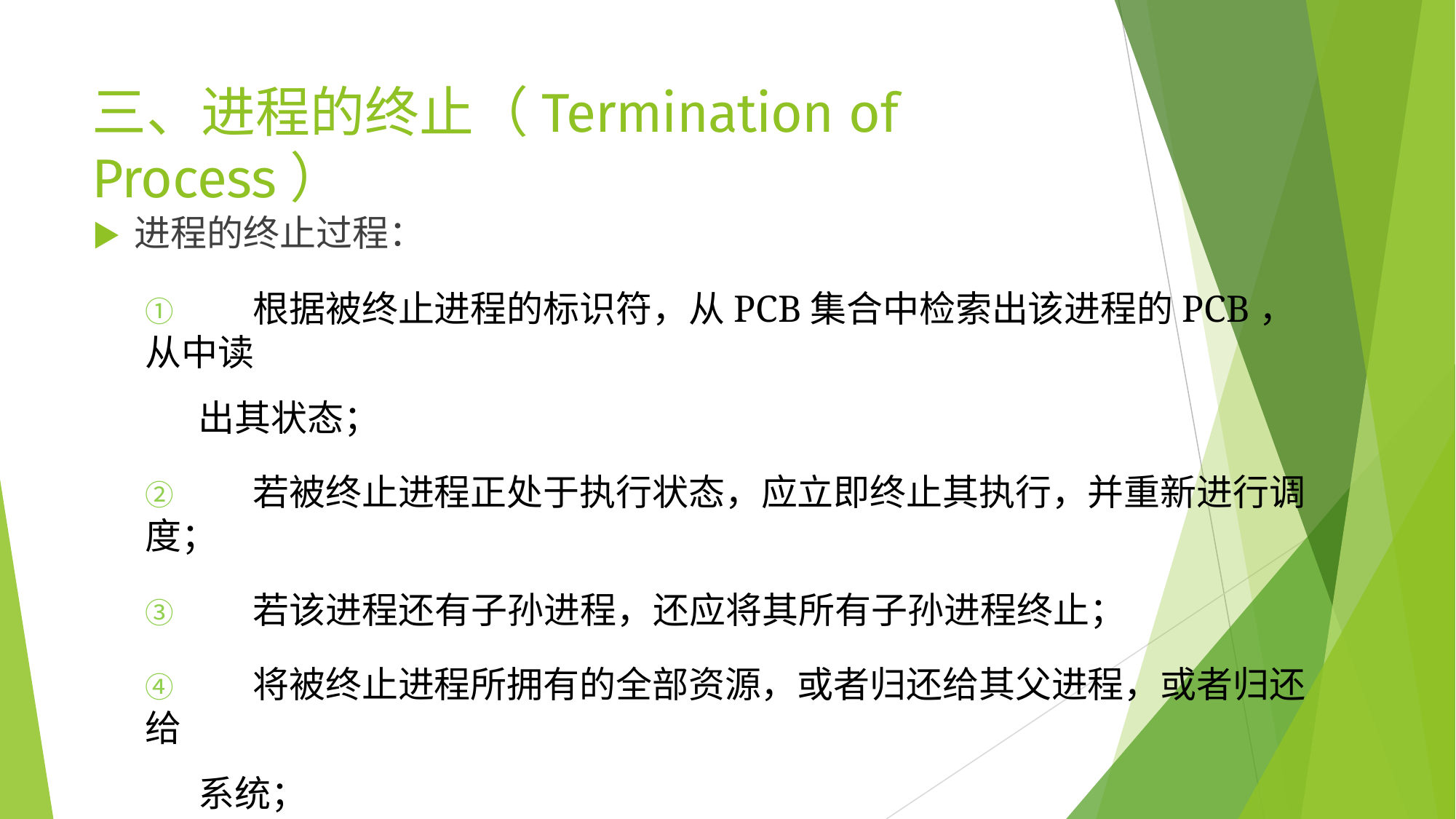

# 三、进程的终止（Termination of Process）
▶	进程的终止过程：
①	根据被终止进程的标识符，从PCB集合中检索出该进程的PCB，从中读
出其状态；
②	若被终止进程正处于执行状态，应立即终止其执行，并重新进行调度；
③	若该进程还有子孙进程，还应将其所有子孙进程终止；
④	将被终止进程所拥有的全部资源，或者归还给其父进程，或者归还给
系统；
⑤	将被终止进程（PCB）从所在队列中移出，等待其他程序搜集信息。